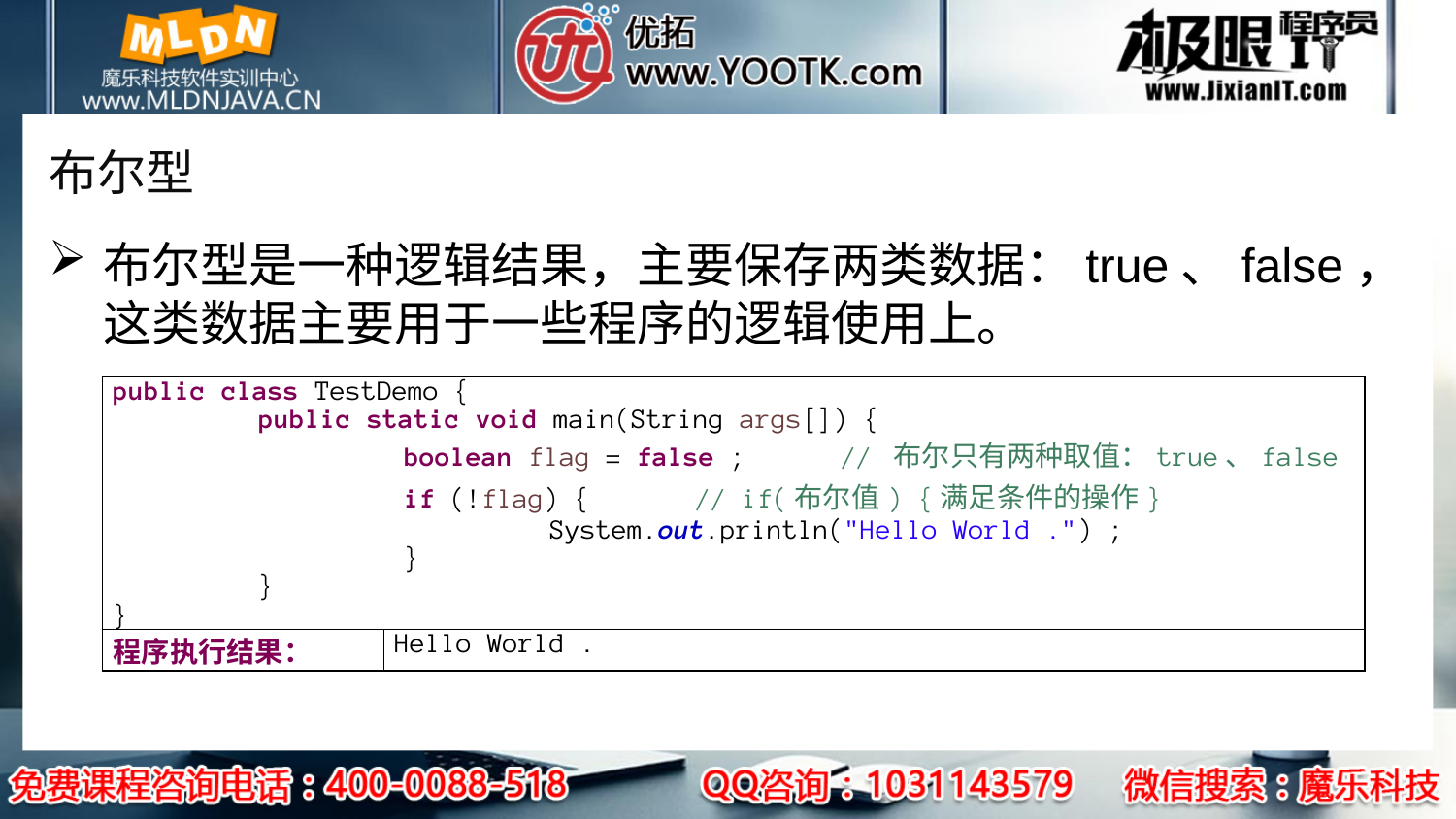

# 布尔型
布尔型是一种逻辑结果，主要保存两类数据：true、false，这类数据主要用于一些程序的逻辑使用上。

| public class TestDemo { public static void main(String args[]) { boolean flag = false ; // 布尔只有两种取值：true、false if (!flag) { // if(布尔值) {满足条件的操作} System.out.println("Hello World .") ; } } } |  |
| --- | --- |
| 程序执行结果： | Hello World . |